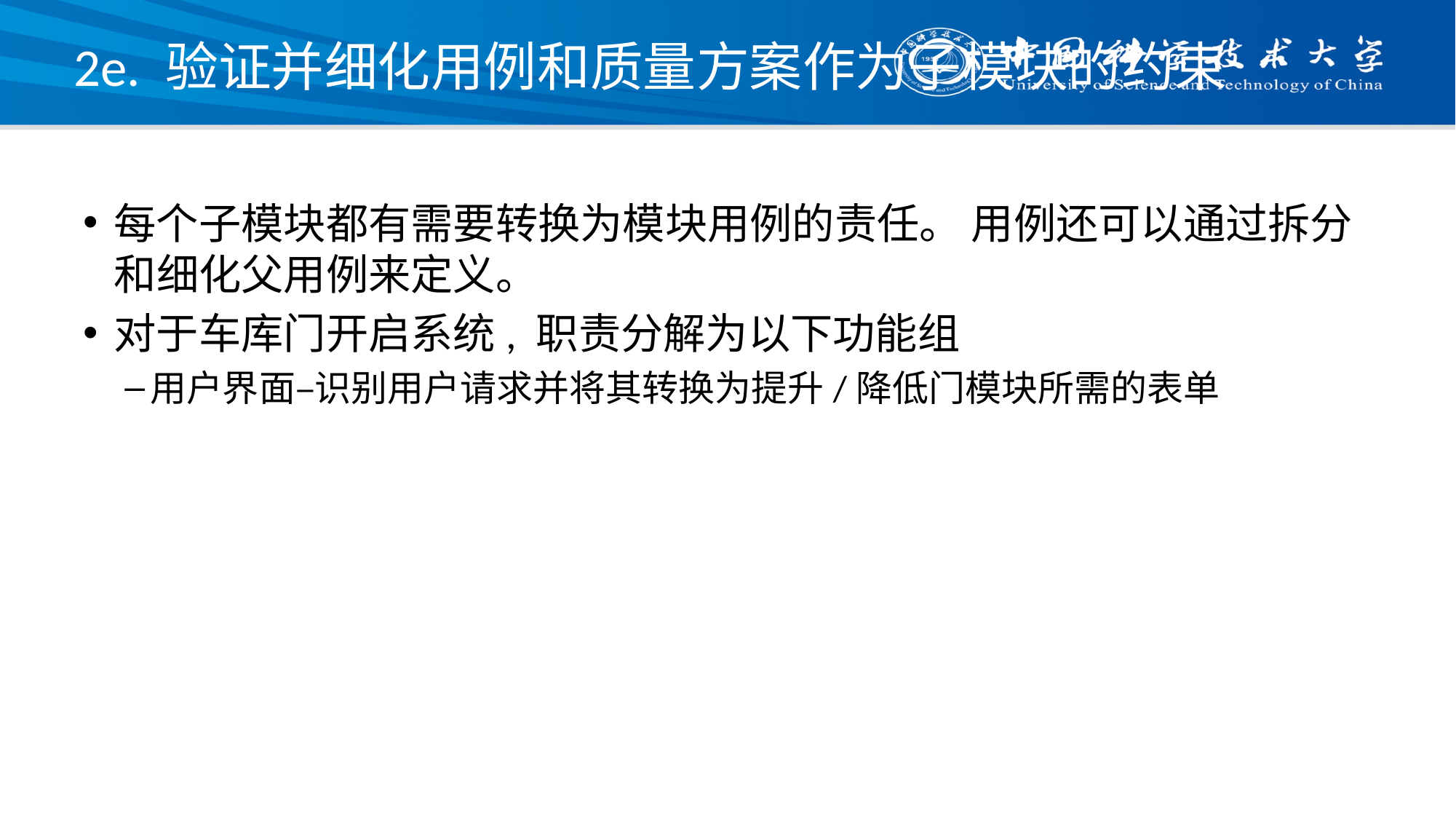

# 2e. 验证并细化用例和质量方案作为子模块的约束
每个子模块都有需要转换为模块用例的责任。 用例还可以通过拆分和细化父用例来定义。
对于车库门开启系统, 职责分解为以下功能组
用户界面–识别用户请求并将其转换为提升/降低门模块所需的表单